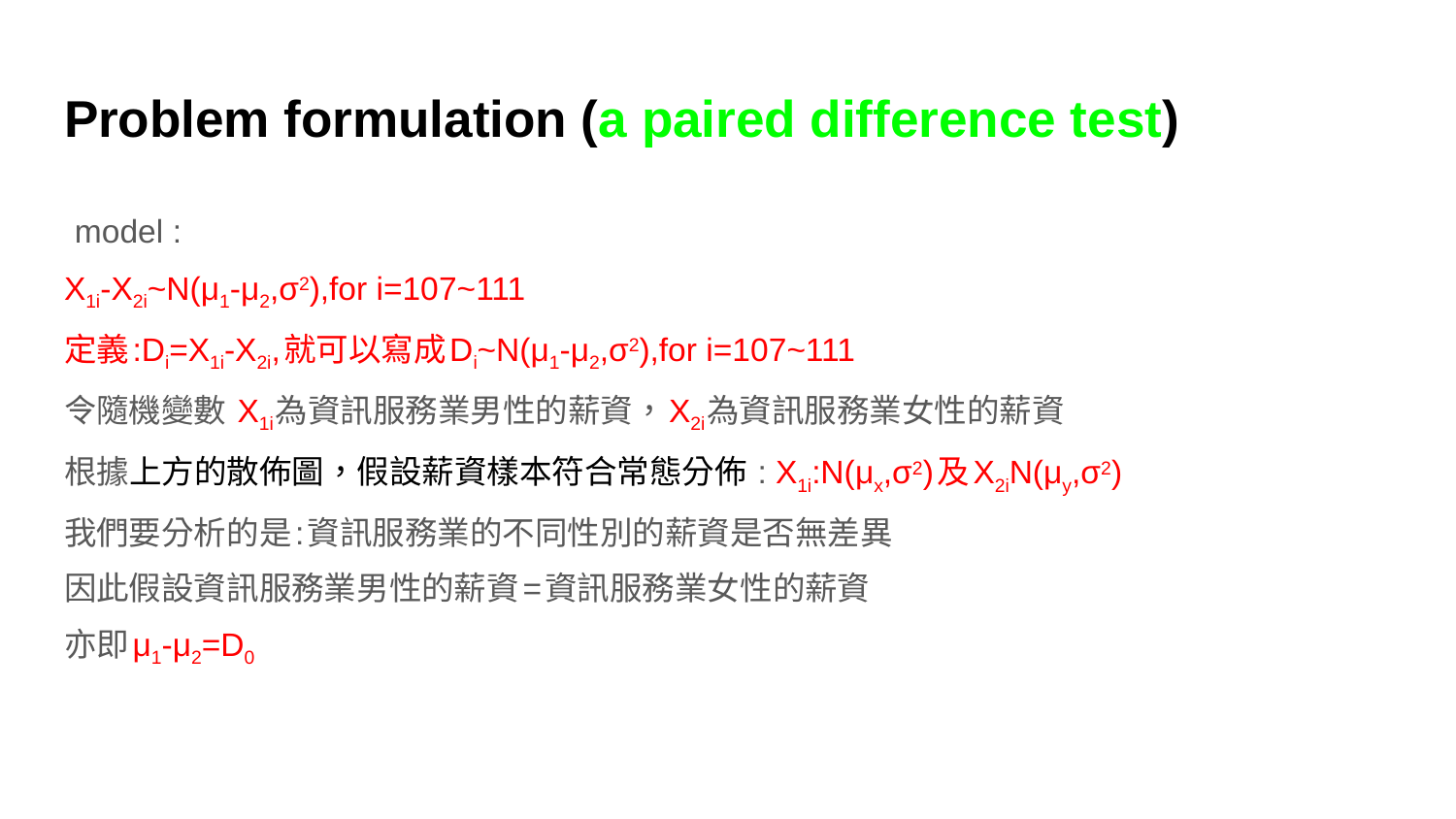

# Problem formulation (a paired difference test)
 model :
X1i-X2i~N(μ1-μ2,σ2),for i=107~111
定義:Di=X1i-X2i,就可以寫成Di~N(μ1-μ2,σ2),for i=107~111
令隨機變數 X1i為資訊服務業男性的薪資，X2i為資訊服務業女性的薪資
根據上方的散佈圖，假設薪資樣本符合常態分佈 : X1i:N(μx,σ2)及X2iN(μy,σ2)
我們要分析的是:資訊服務業的不同性別的薪資是否無差異
因此假設資訊服務業男性的薪資=資訊服務業女性的薪資
亦即μ1-μ2=D0